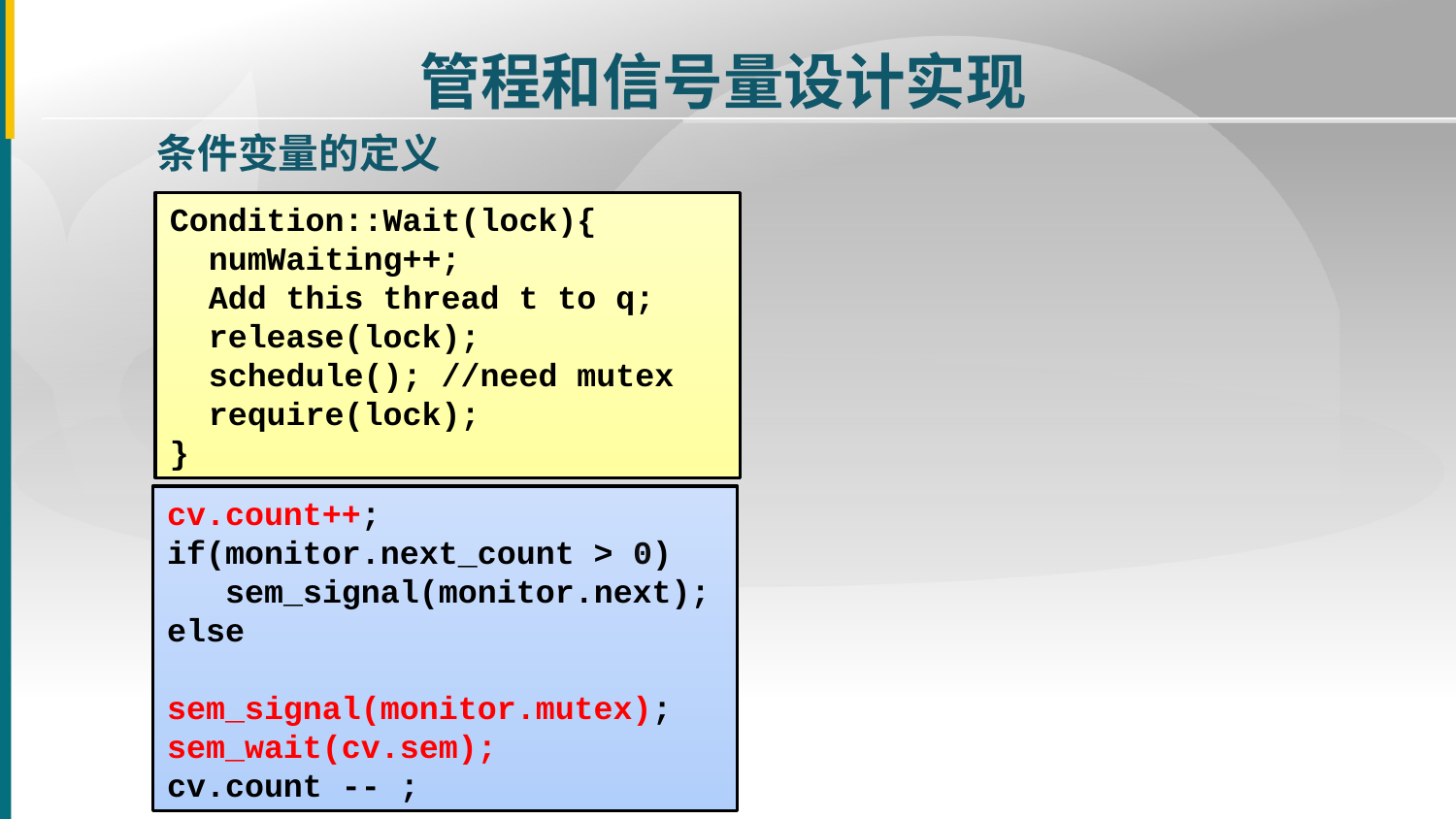

管程和信号量设计实现
条件变量的定义
Condition::Wait(lock){
  numWaiting++;
  Add this thread t to q;
  release(lock);
  schedule(); //need mutex
  require(lock);
}
cv.count++;
if(monitor.next_count > 0)
   sem_signal(monitor.next);
else
   sem_signal(monitor.mutex);
sem_wait(cv.sem);
cv.count -- ;